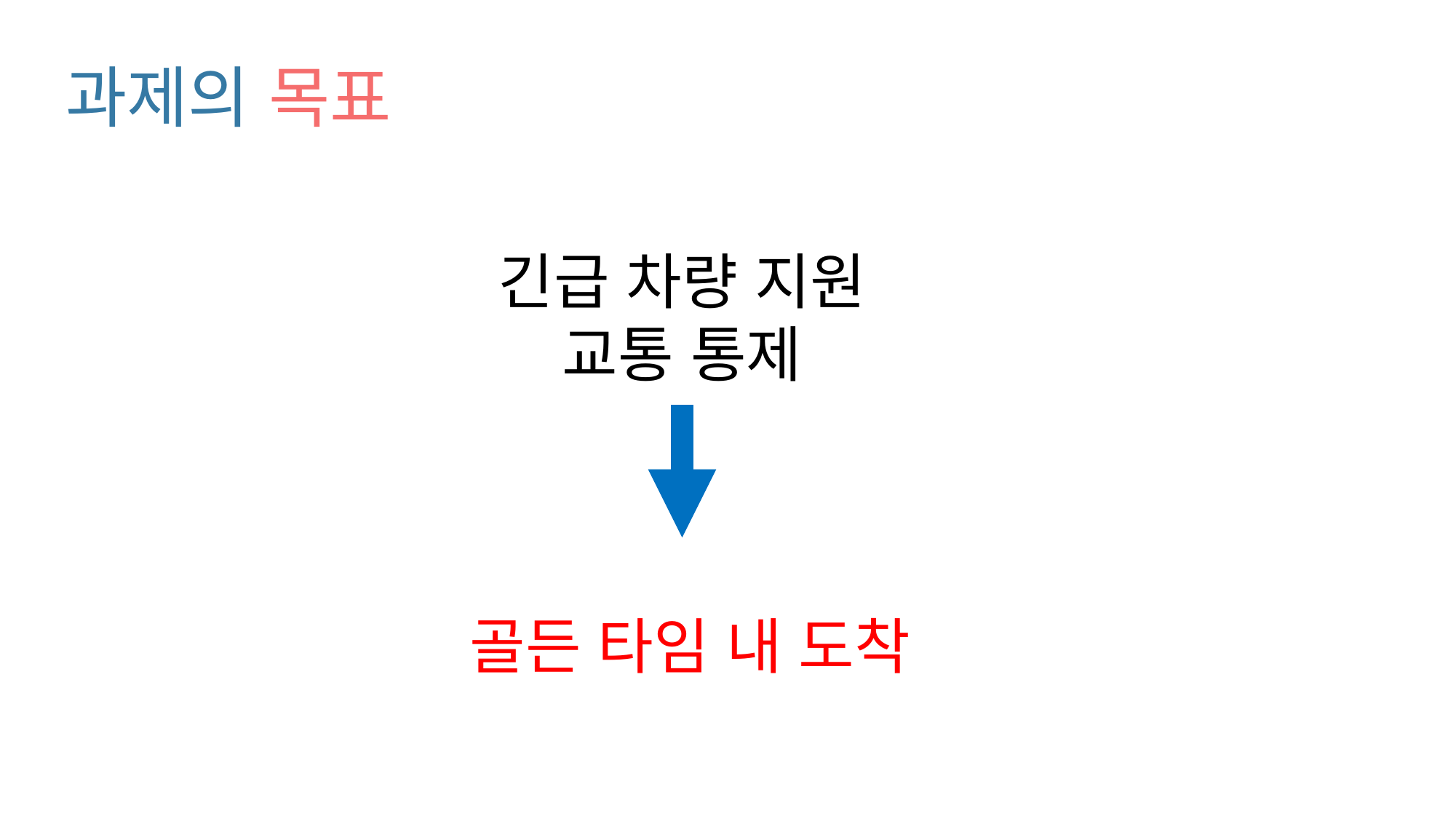

# 과제의 목표
긴급 차량 지원
교통 통제
골든 타임 내 도착